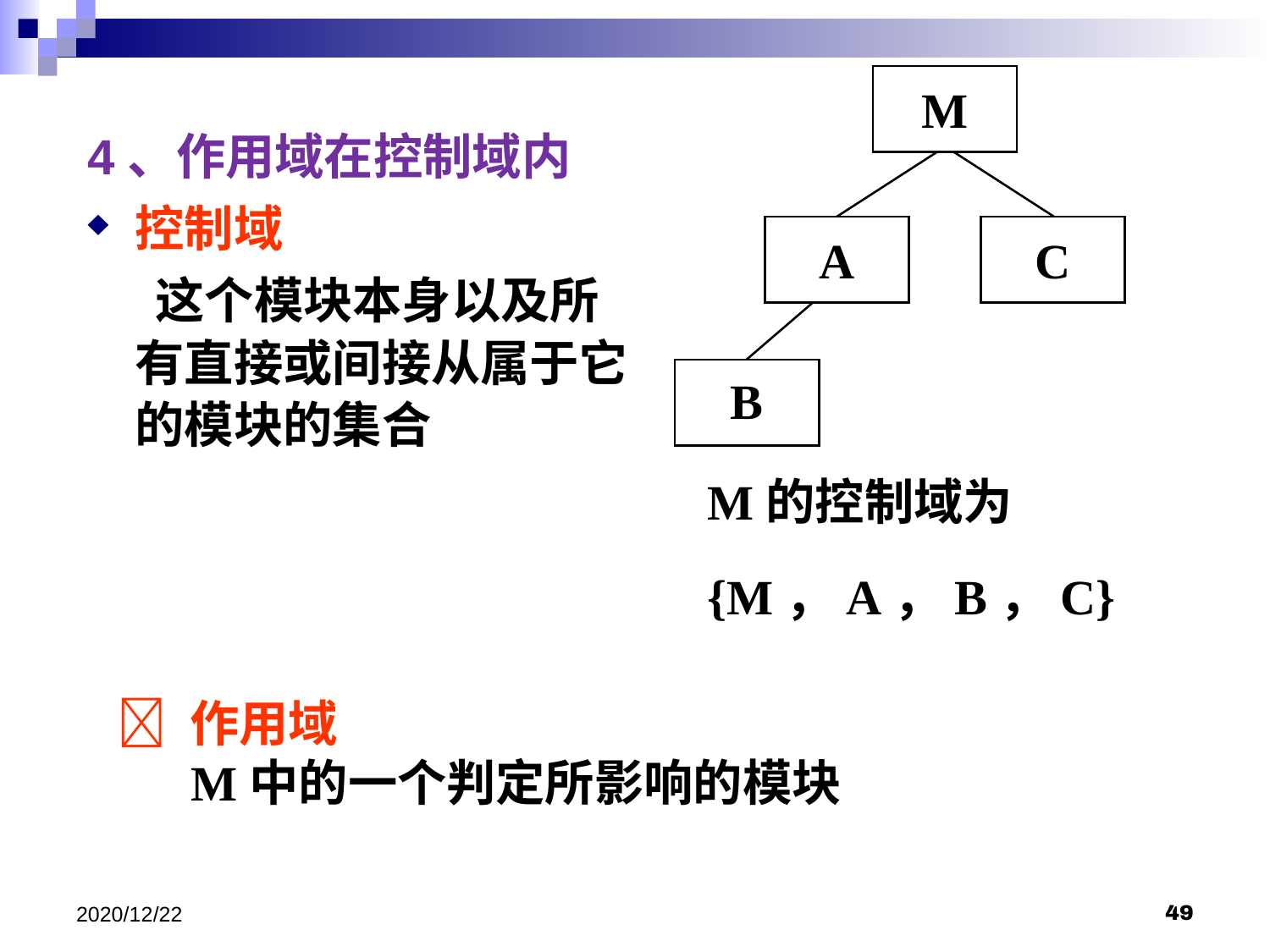

M

A
C

B
# 4、作用域在控制域内
控制域
     这个模块本身以及所有直接或间接从属于它的模块的集合
M的控制域为

{M，A，B，C}
♦ 作用域
      M中的一个判定所影响的模块
2020/12/22
49